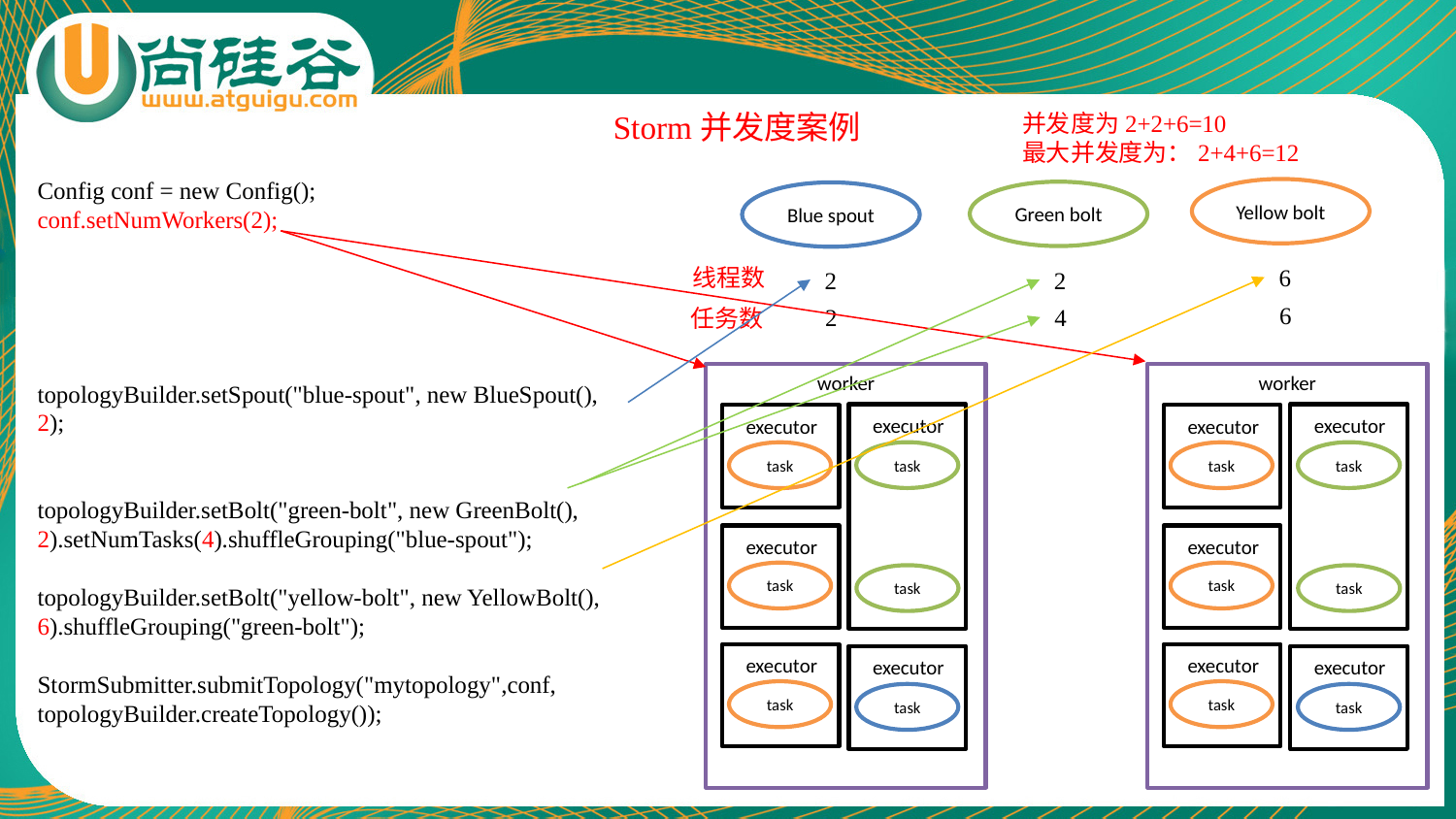

Storm并发度案例
并发度为2+2+6=10
最大并发度为：2+4+6=12
Config conf = new Config();
conf.setNumWorkers(2);

topologyBuilder.setSpout("blue-spout", new BlueSpout(), 2);

topologyBuilder.setBolt("green-bolt", new GreenBolt(), 2).setNumTasks(4).shuffleGrouping("blue-spout");

topologyBuilder.setBolt("yellow-bolt", new YellowBolt(), 6).shuffleGrouping("green-bolt");

StormSubmitter.submitTopology("mytopology",conf, topologyBuilder.createTopology());
Yellow bolt
Green bolt
Blue spout
线程数
6
2
2
6
2
4
任务数
worker
worker

executor
executor
executor
executor
task
task
task
task

executor
executor
task
task
task
task

executor
executor

executor
executor
task
task
task
task